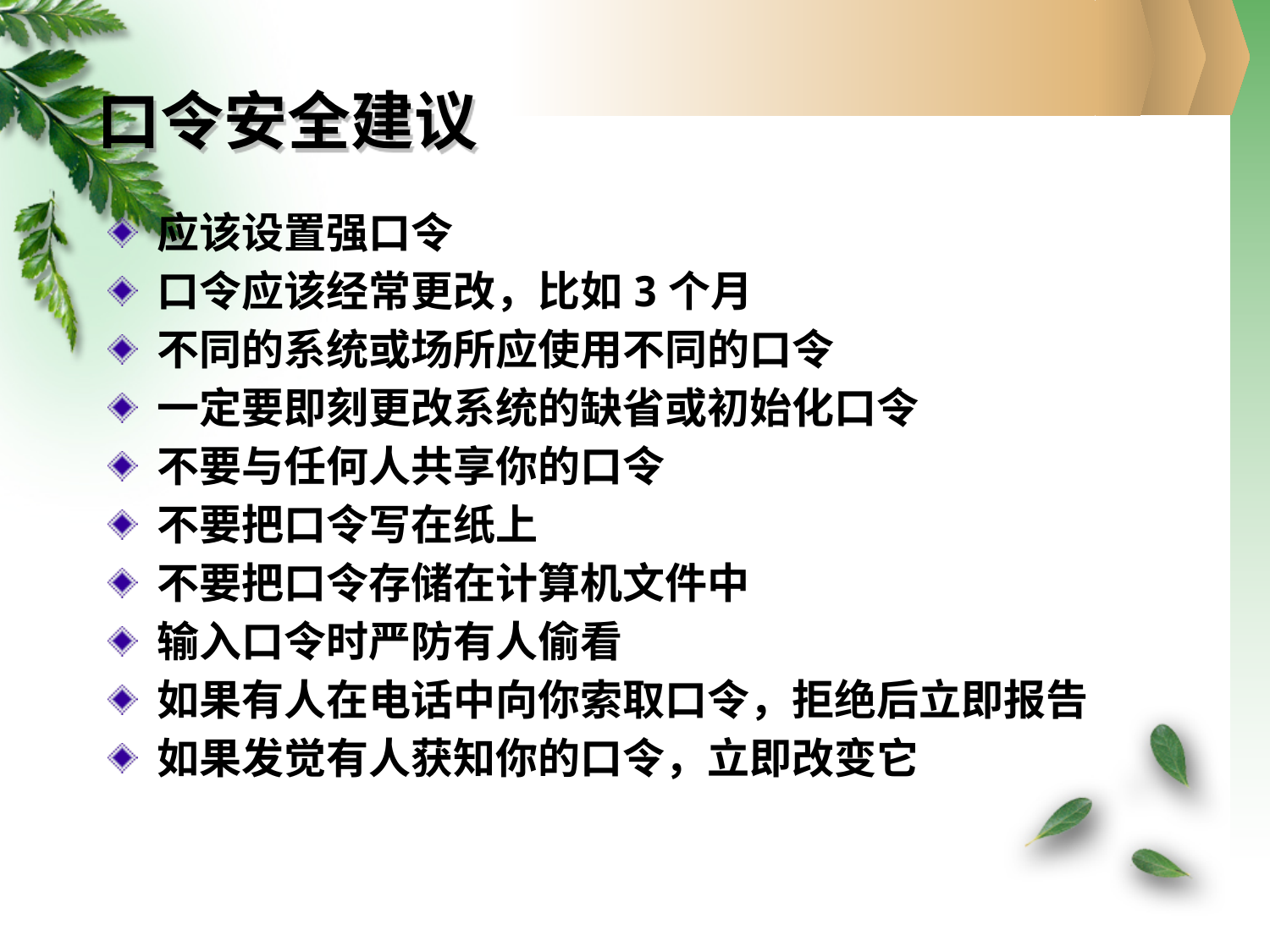

口令安全建议
 应该设置强口令
 口令应该经常更改，比如3个月
 不同的系统或场所应使用不同的口令
 一定要即刻更改系统的缺省或初始化口令
 不要与任何人共享你的口令
 不要把口令写在纸上
 不要把口令存储在计算机文件中
 输入口令时严防有人偷看
 如果有人在电话中向你索取口令，拒绝后立即报告
 如果发觉有人获知你的口令，立即改变它